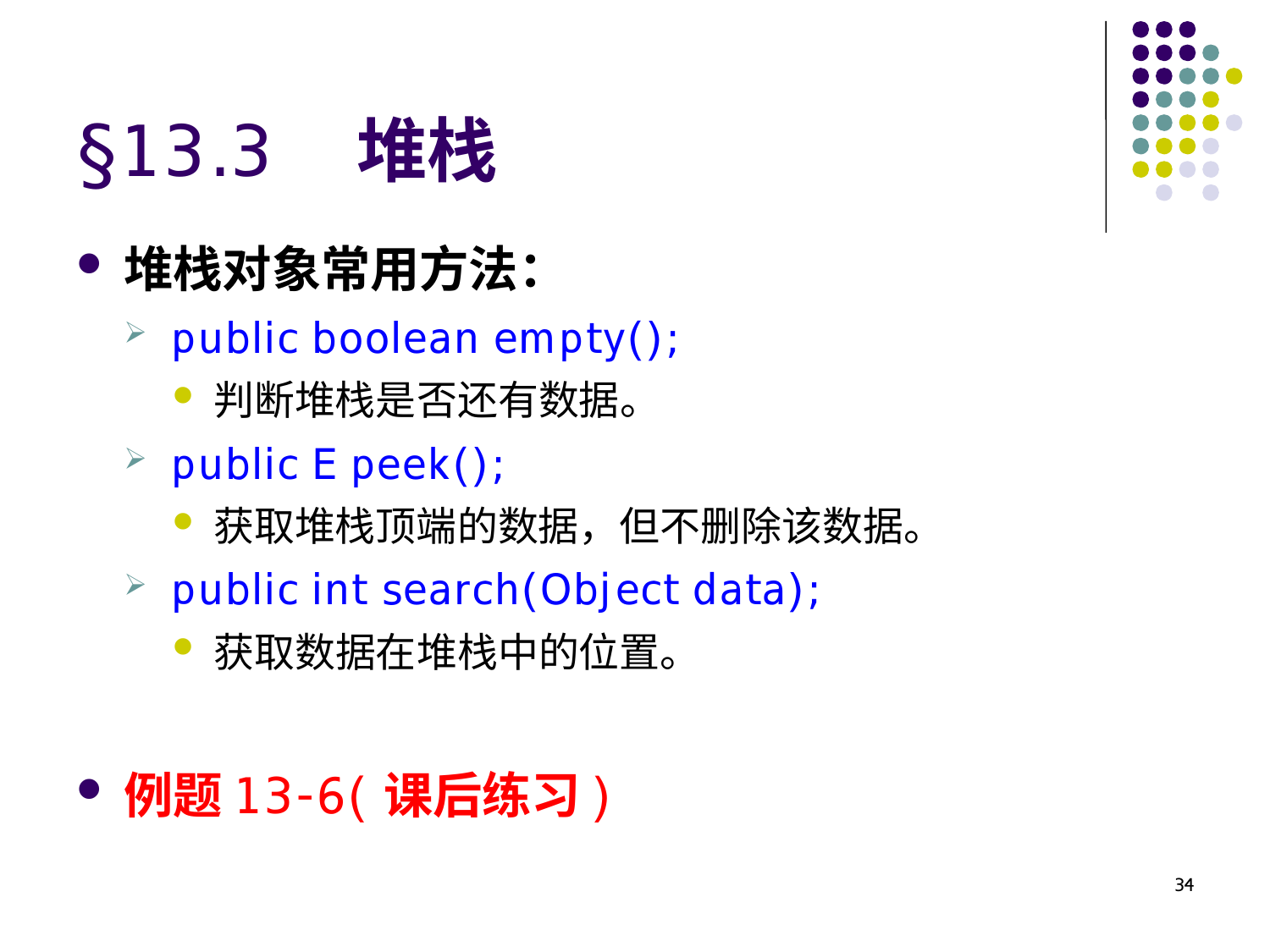

# §13.3   堆栈
堆栈对象常用方法：
public boolean empty();
判断堆栈是否还有数据。
public E peek();
获取堆栈顶端的数据，但不删除该数据。
public int search(Object data);
获取数据在堆栈中的位置。

例题13-6(课后练习)
34